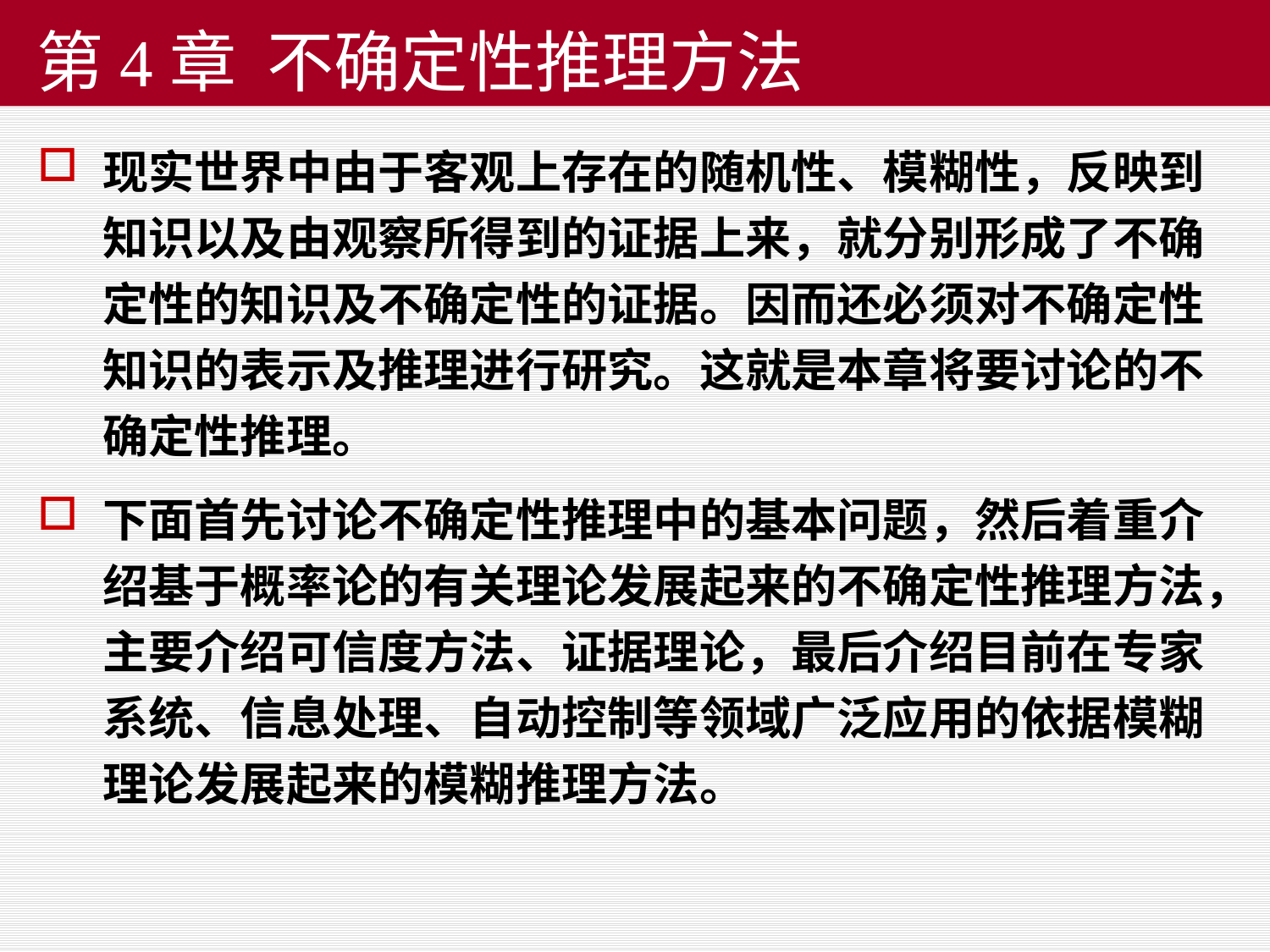

第4章  不确定性推理方法
现实世界中由于客观上存在的随机性、模糊性，反映到知识以及由观察所得到的证据上来，就分别形成了不确定性的知识及不确定性的证据。因而还必须对不确定性知识的表示及推理进行研究。这就是本章将要讨论的不确定性推理。
下面首先讨论不确定性推理中的基本问题，然后着重介绍基于概率论的有关理论发展起来的不确定性推理方法，主要介绍可信度方法、证据理论，最后介绍目前在专家系统、信息处理、自动控制等领域广泛应用的依据模糊理论发展起来的模糊推理方法。
2